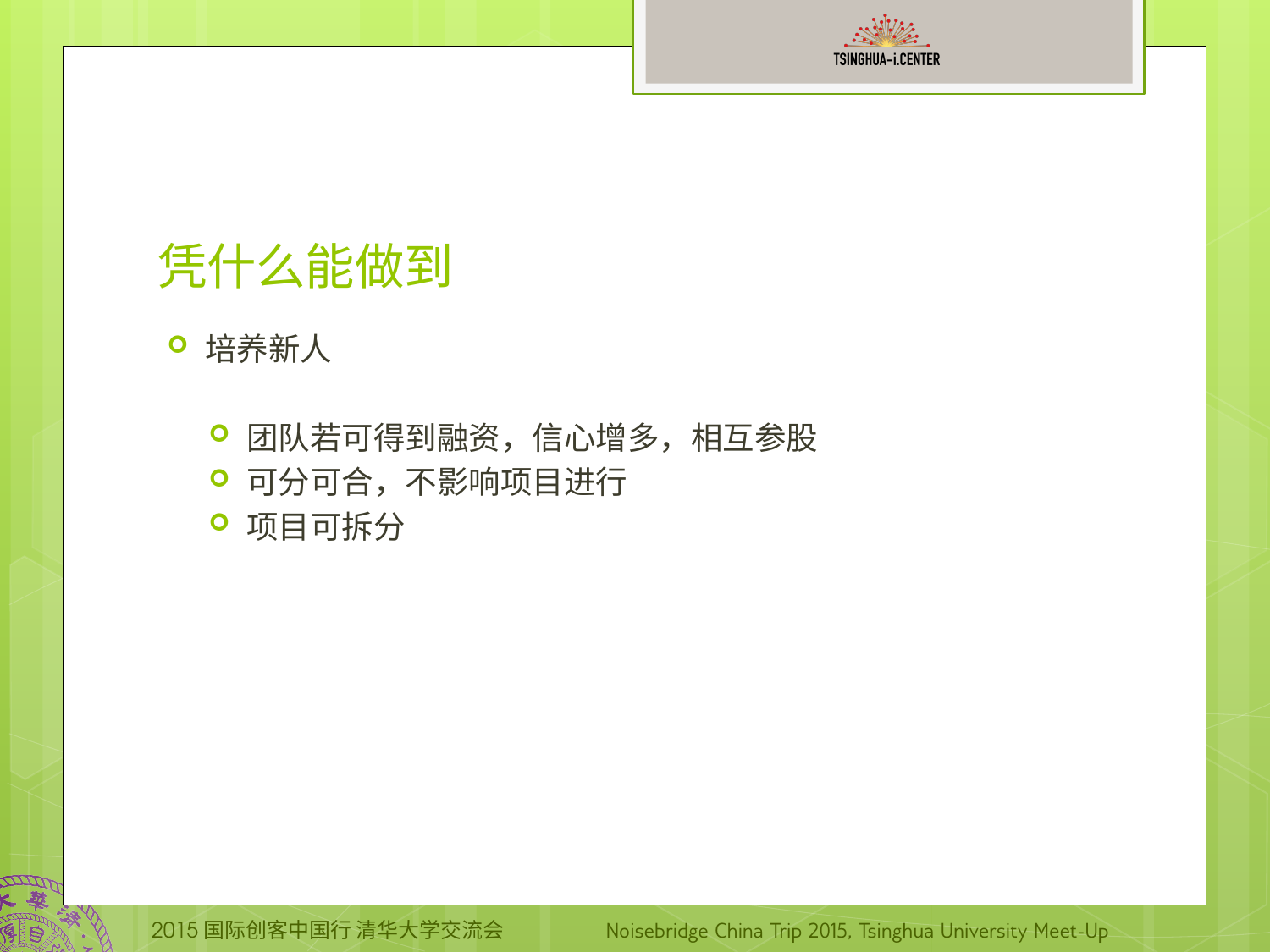

# 凭什么能做到
培养新人

团队若可得到融资，信心增多，相互参股
可分可合，不影响项目进行
项目可拆分